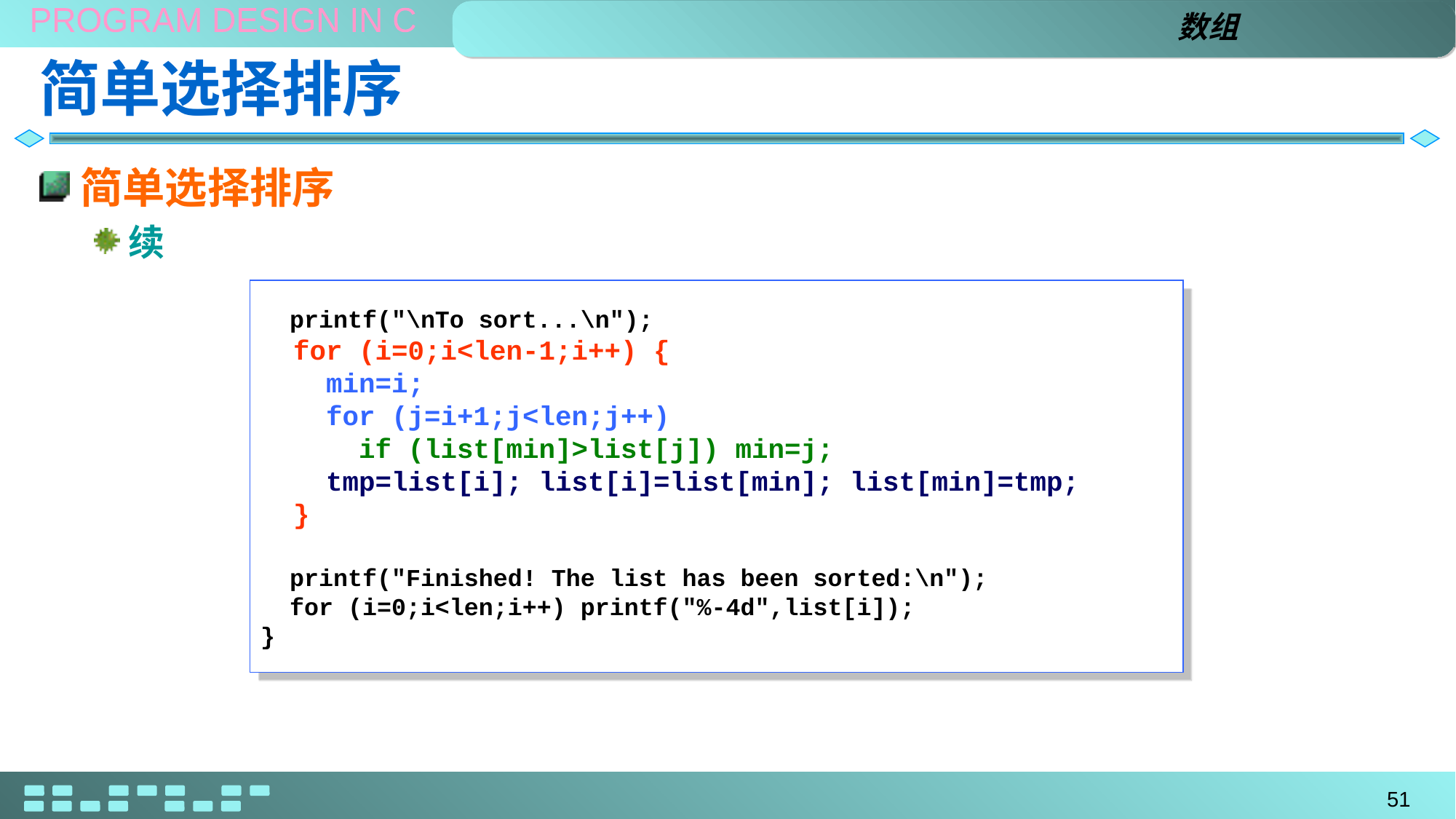

数组
# 简单选择排序
简单选择排序
续
  printf("\nTo sort...\n");
  for (i=0;i<len-1;i++) {
    min=i;
    for (j=i+1;j<len;j++)
      if (list[min]>list[j]) min=j;
    tmp=list[i]; list[i]=list[min]; list[min]=tmp;
  }

  printf("Finished! The list has been sorted:\n");
  for (i=0;i<len;i++) printf("%-4d",list[i]);
}
51